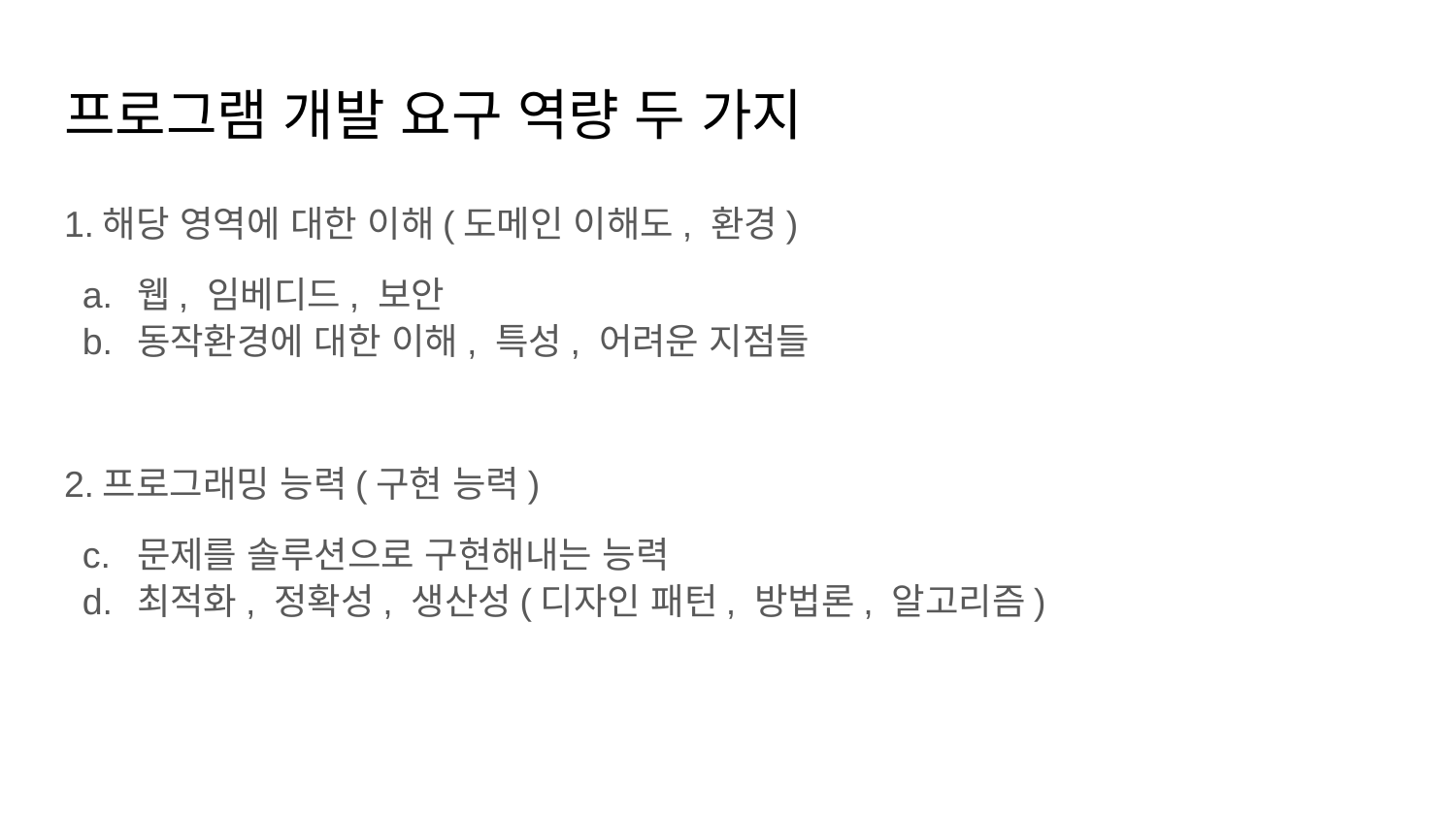

# 프로그램 개발 요구 역량 두 가지
1.해당 영역에 대한 이해(도메인 이해도, 환경)
웹, 임베디드, 보안
동작환경에 대한 이해, 특성, 어려운 지점들

2.프로그래밍 능력(구현 능력)
문제를 솔루션으로 구현해내는 능력
최적화, 정확성, 생산성(디자인 패턴, 방법론, 알고리즘)